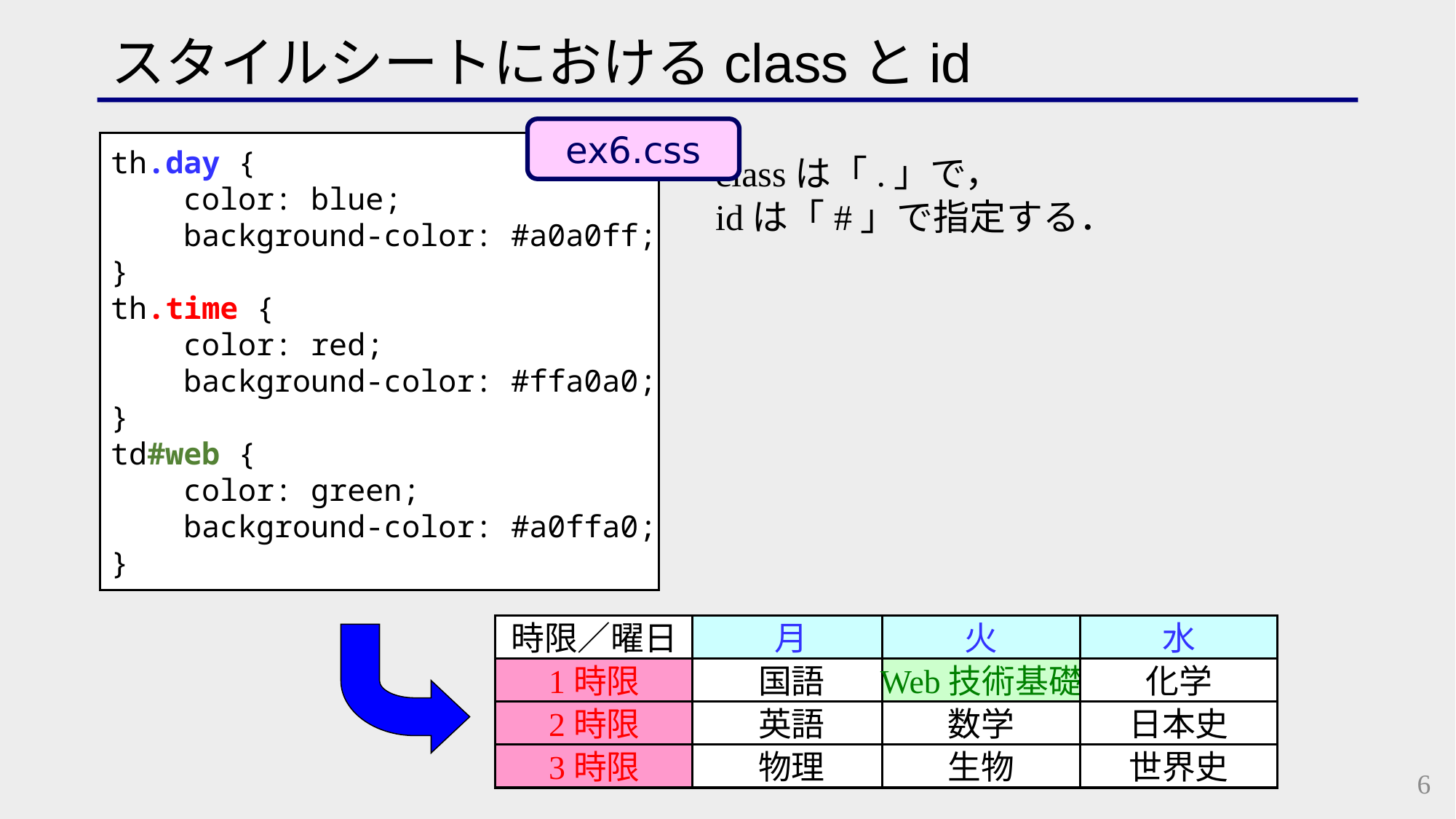

# スタイルシートにおけるclassとid
ex6.css
th.day {
    color: blue;
    background-color: #a0a0ff;
}
th.time {
    color: red;
    background-color: #ffa0a0;
}
td#web {
    color: green;
    background-color: #a0ffa0;
}
classは「.」で，
idは「#」で指定する．
時限／曜日
月
火
水

1時限
国語
Web技術基礎
化学
2時限
英語
数学
日本史
3時限
物理
生物
世界史
6